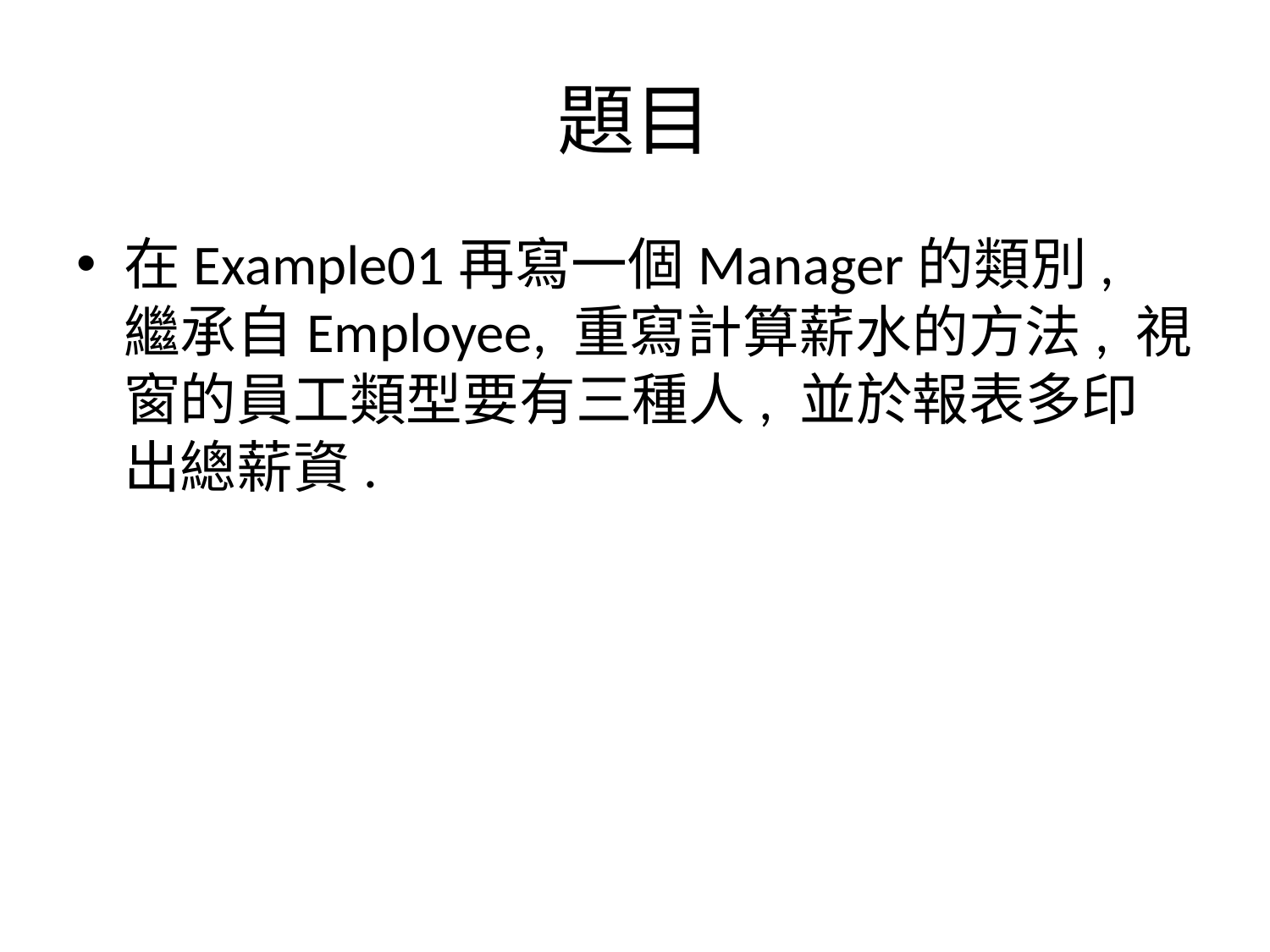

# 題目
在Example01再寫一個Manager的類別, 繼承自Employee, 重寫計算薪水的方法, 視窗的員工類型要有三種人, 並於報表多印出總薪資.